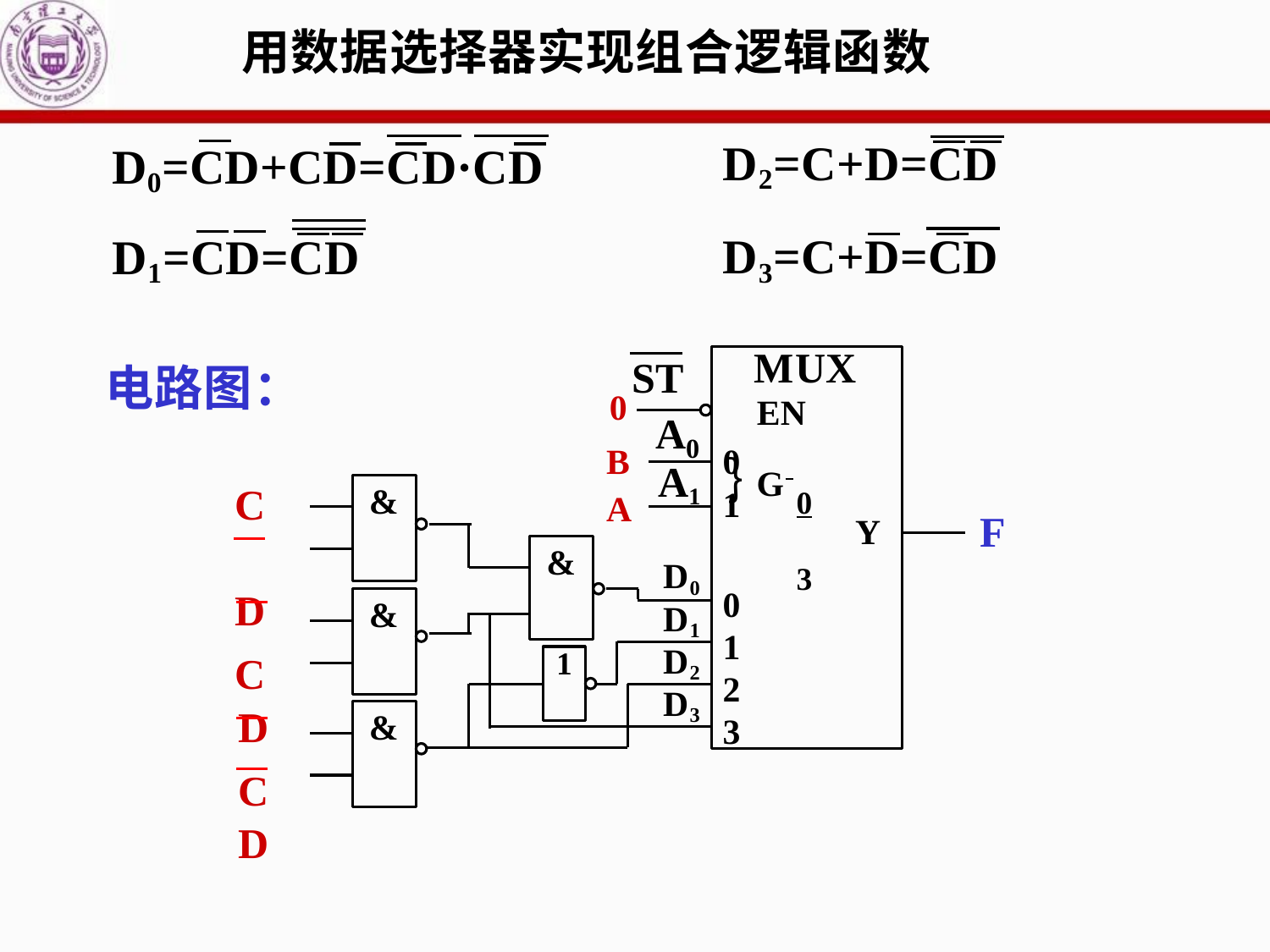

# 用数据选择器实现组合逻辑函数
D2=C+D=CD
D0=CD+CD=CD·CD

D3=C+D=CD
D1=CD=CD

MUX
EN
ST

电路图：
0
B
A
0
0
  0  3
｝
A1
G

C  D
C
D
C
D
&
1
A
F

Y

&

D0

0
1
2
3

&
D1

D2

1

D3

&